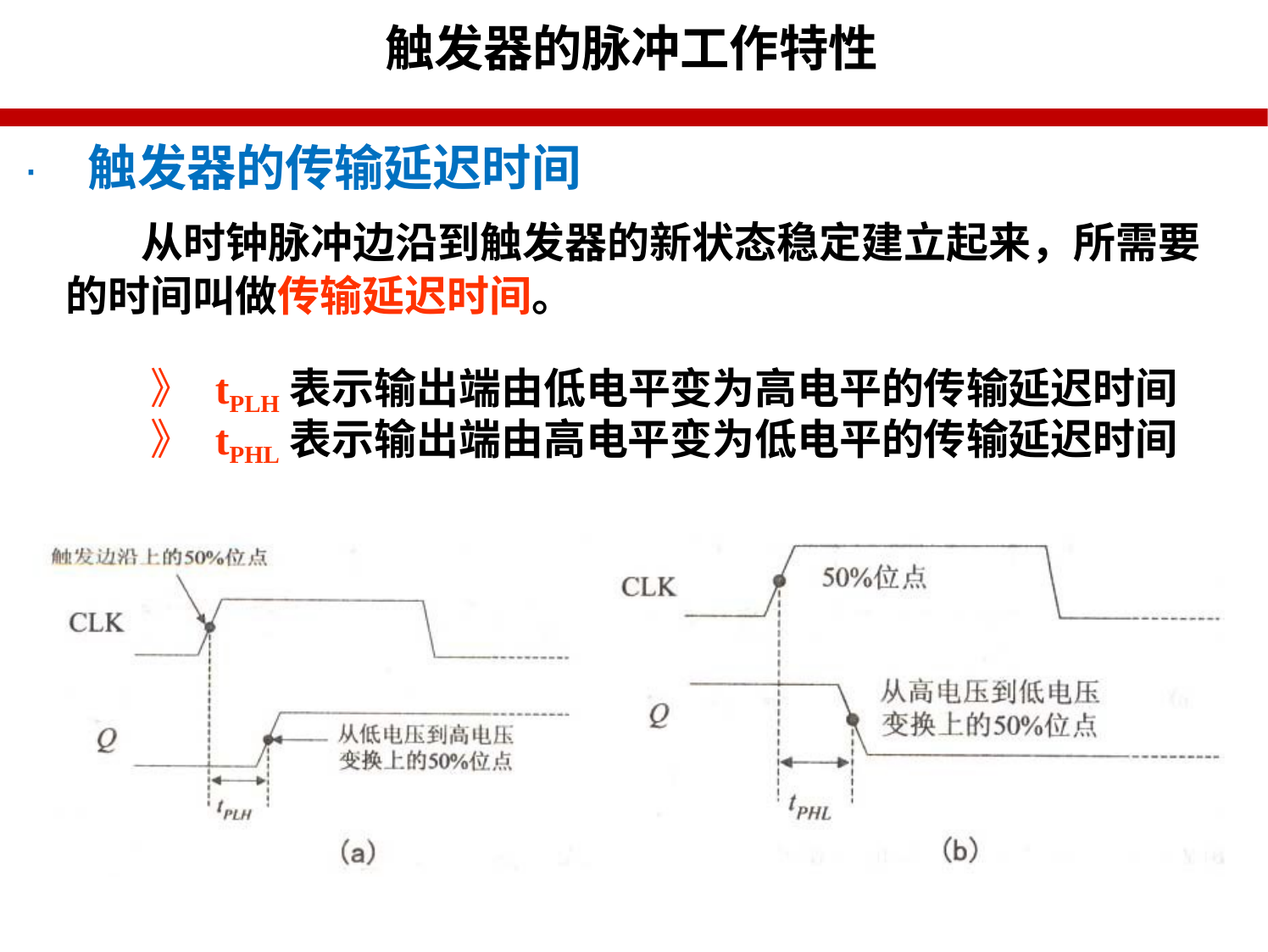

# 触发器的脉冲工作特性
·	触发器的传输延迟时间
从时钟脉冲边沿到触发器的新状态稳定建立起来，所需要  的时间叫做传输延迟时间。

》    tPLH表示输出端由低电平变为高电平的传输延迟时间
》    tPHL表示输出端由高电平变为低电平的传输延迟时间